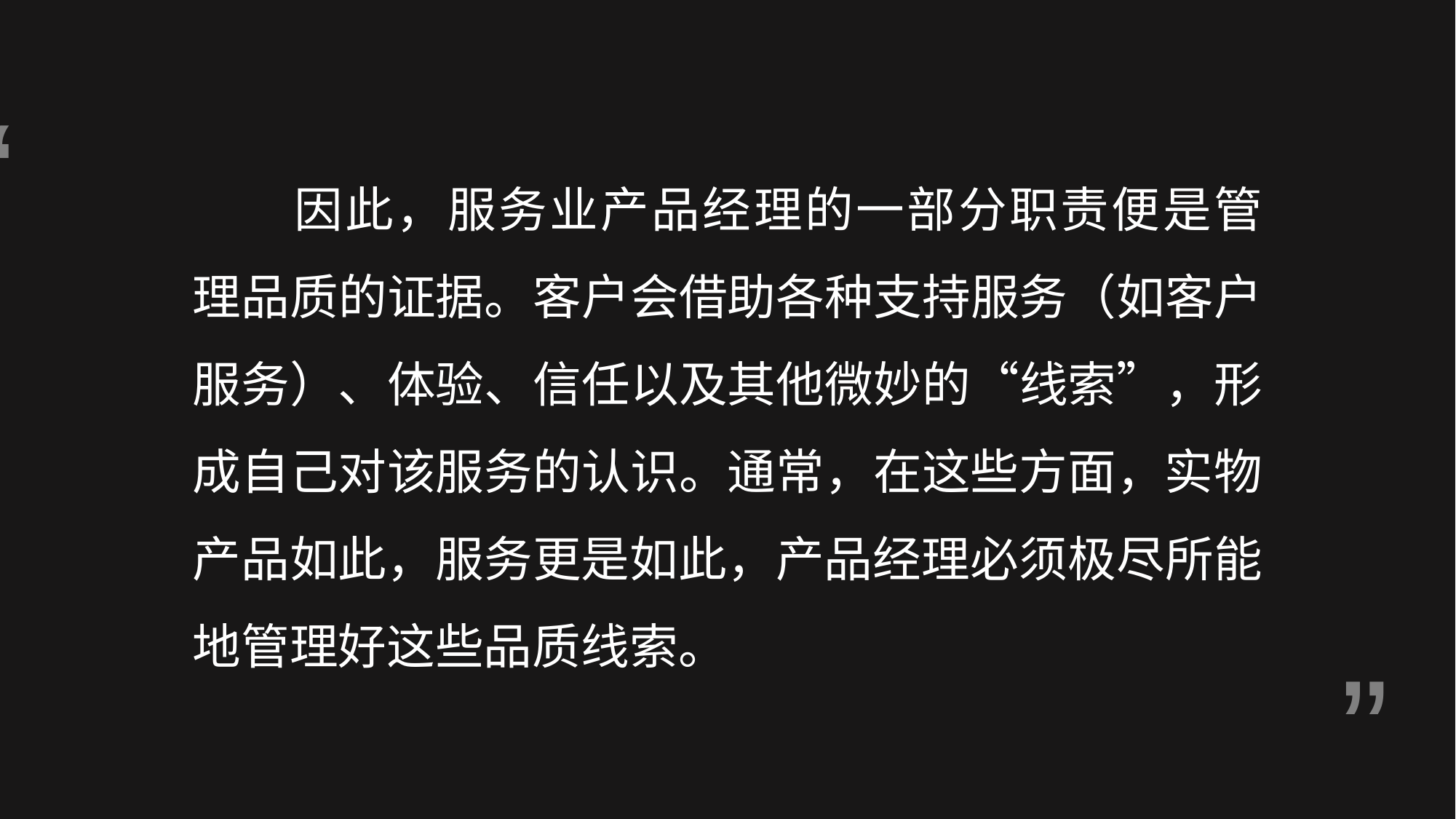

“
因此，服务业产品经理的一部分职责便是管理品质的证据。客户会借助各种支持服务（如客户服务）、体验、信任以及其他微妙的“线索”，形成自己对该服务的认识。通常，在这些方面，实物产品如此，服务更是如此，产品经理必须极尽所能地管理好这些品质线索。
”